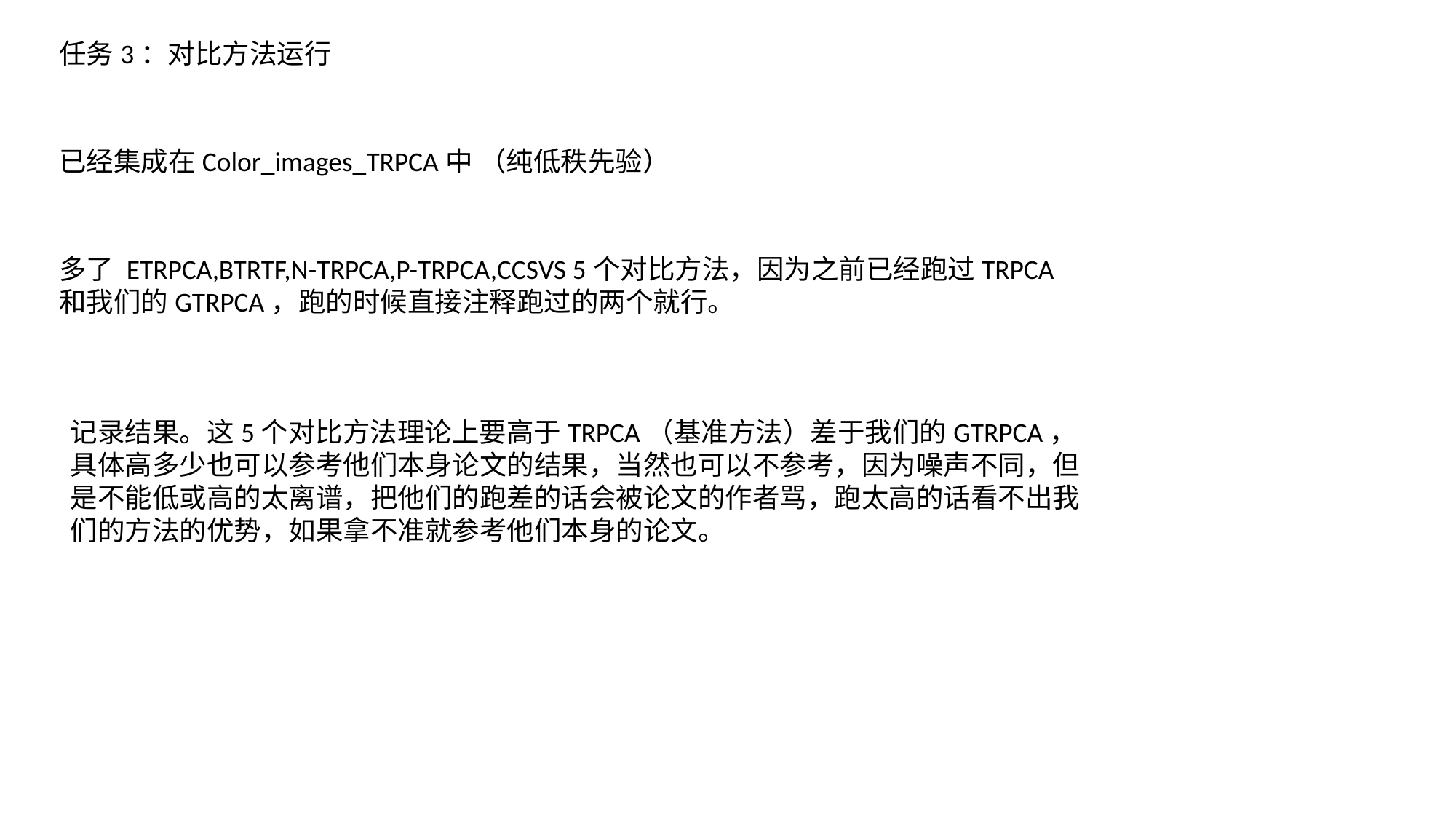

任务3：对比方法运行
已经集成在Color_images_TRPCA中 （纯低秩先验）
多了 ETRPCA,BTRTF,N-TRPCA,P-TRPCA,CCSVS 5个对比方法，因为之前已经跑过TRPCA和我们的GTRPCA，跑的时候直接注释跑过的两个就行。
记录结果。这5个对比方法理论上要高于TRPCA（基准方法）差于我们的GTRPCA，具体高多少也可以参考他们本身论文的结果，当然也可以不参考，因为噪声不同，但是不能低或高的太离谱，把他们的跑差的话会被论文的作者骂，跑太高的话看不出我们的方法的优势，如果拿不准就参考他们本身的论文。